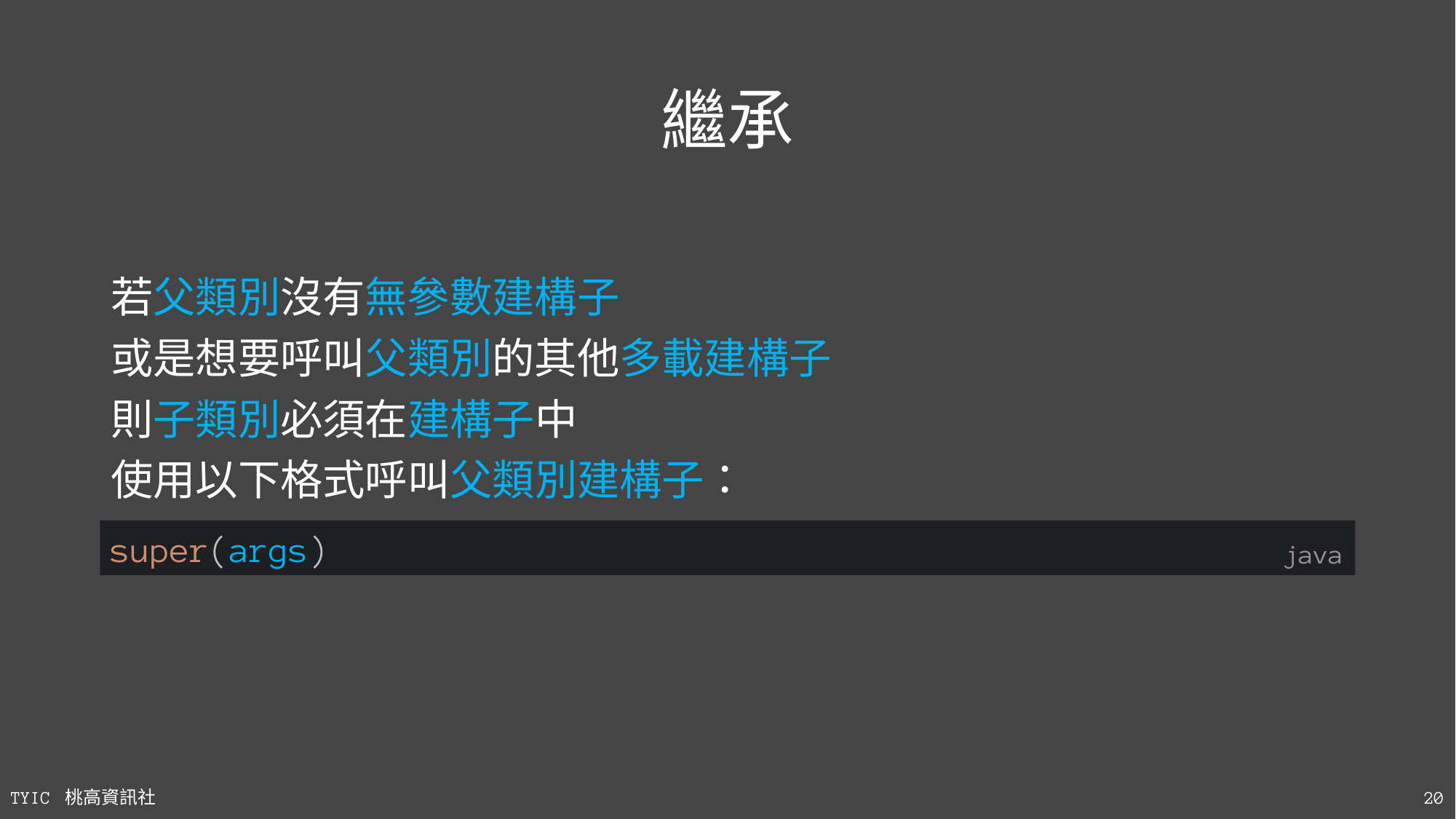

# 繼承
若父類別沒有無參數建構子
或是想要呼叫父類別的其他多載建構子
則子類別必須在建構子中
使用以下格式呼叫父類別建構子：
super(args)
java